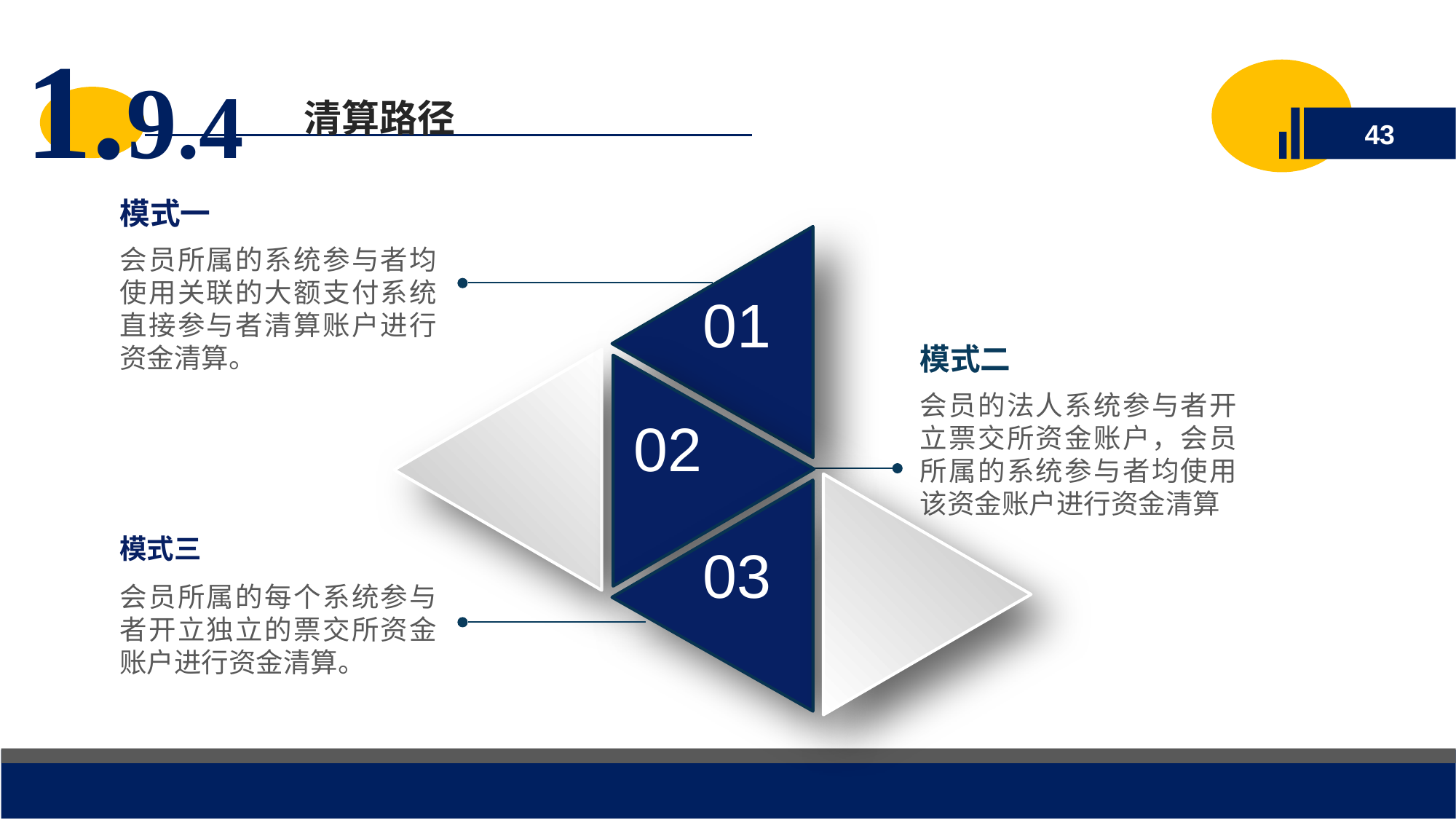

清算路径
1.9.4

43

模式一
会员所属的系统参与者均使用关联的大额支付系统直接参与者清算账户进行资金清算。

01
模式二

会员的法人系统参与者开立票交所资金账户，会员所属的系统参与者均使用该资金账户进行资金清算
02

模式三
03
会员所属的每个系统参与者开立独立的票交所资金账户进行资金清算。